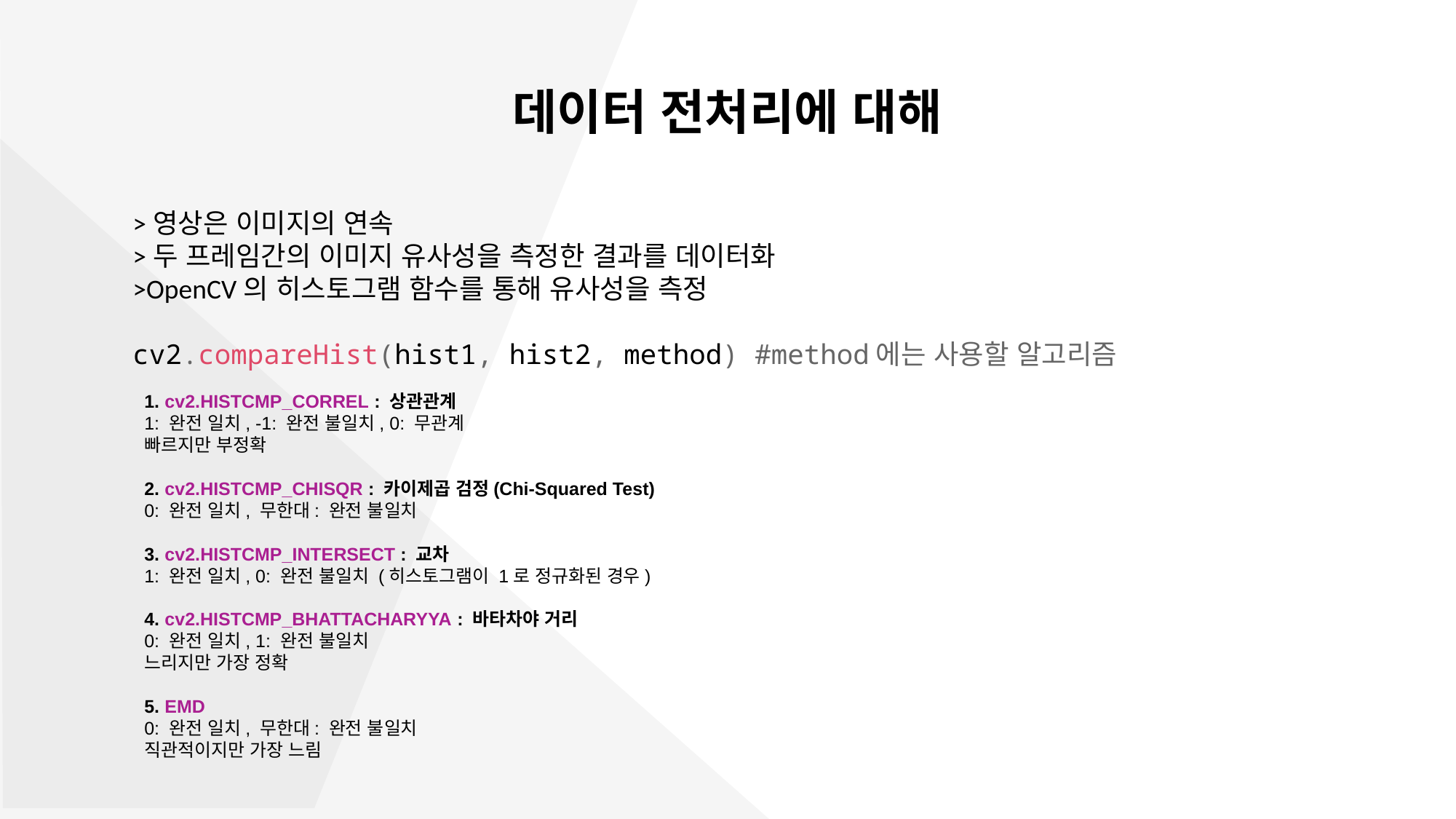

데이터 전처리에 대해

>영상은 이미지의 연속
>두 프레임간의 이미지 유사성을 측정한 결과를 데이터화
>OpenCV의 히스토그램 함수를 통해 유사성을 측정

cv2.compareHist(hist1, hist2, method) #method에는 사용할 알고리즘

1. cv2.HISTCMP_CORREL : 상관관계
1: 완전 일치, -1: 완전 불일치, 0: 무관계
빠르지만 부정확
​
2. cv2.HISTCMP_CHISQR : 카이제곱 검정(Chi-Squared Test)
0: 완전 일치, 무한대: 완전 불일치
​
3. cv2.HISTCMP_INTERSECT : 교차
1: 완전 일치, 0: 완전 불일치 (히스토그램이 1로 정규화된 경우)
​
4. cv2.HISTCMP_BHATTACHARYYA : 바타차야 거리
0: 완전 일치, 1: 완전 불일치
느리지만 가장 정확
​
5. EMD
0: 완전 일치, 무한대: 완전 불일치
직관적이지만 가장 느림